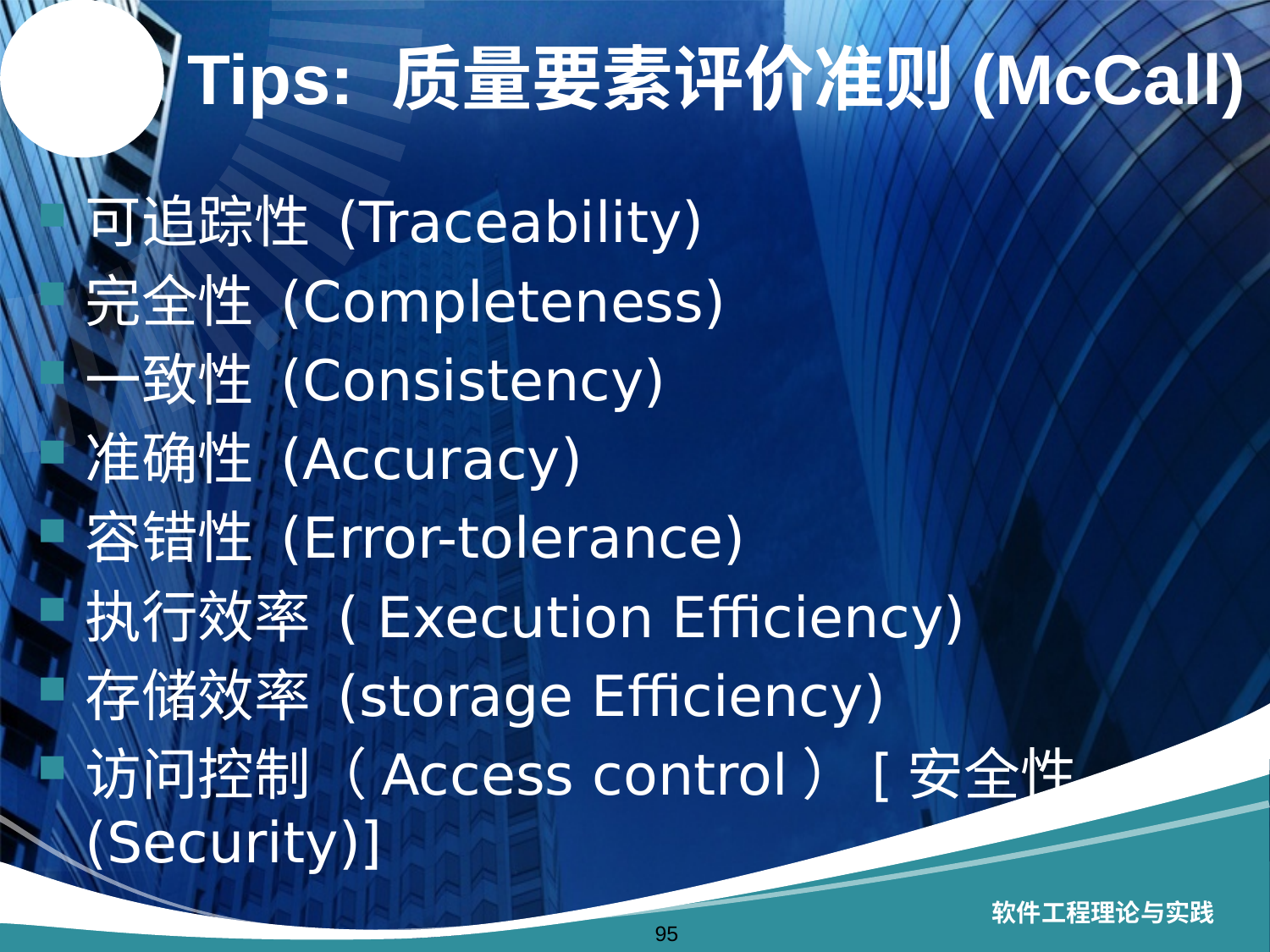

# Tips: 质量要素评价准则(McCall)
可追踪性 (Traceability)
完全性 (Completeness)
一致性 (Consistency)
准确性 (Accuracy)
容错性 (Error-tolerance)
执行效率 ( Execution Efficiency)
存储效率 (storage Efficiency)
访问控制（Access control）[安全性 (Security)]

软件工程理论与实践
95